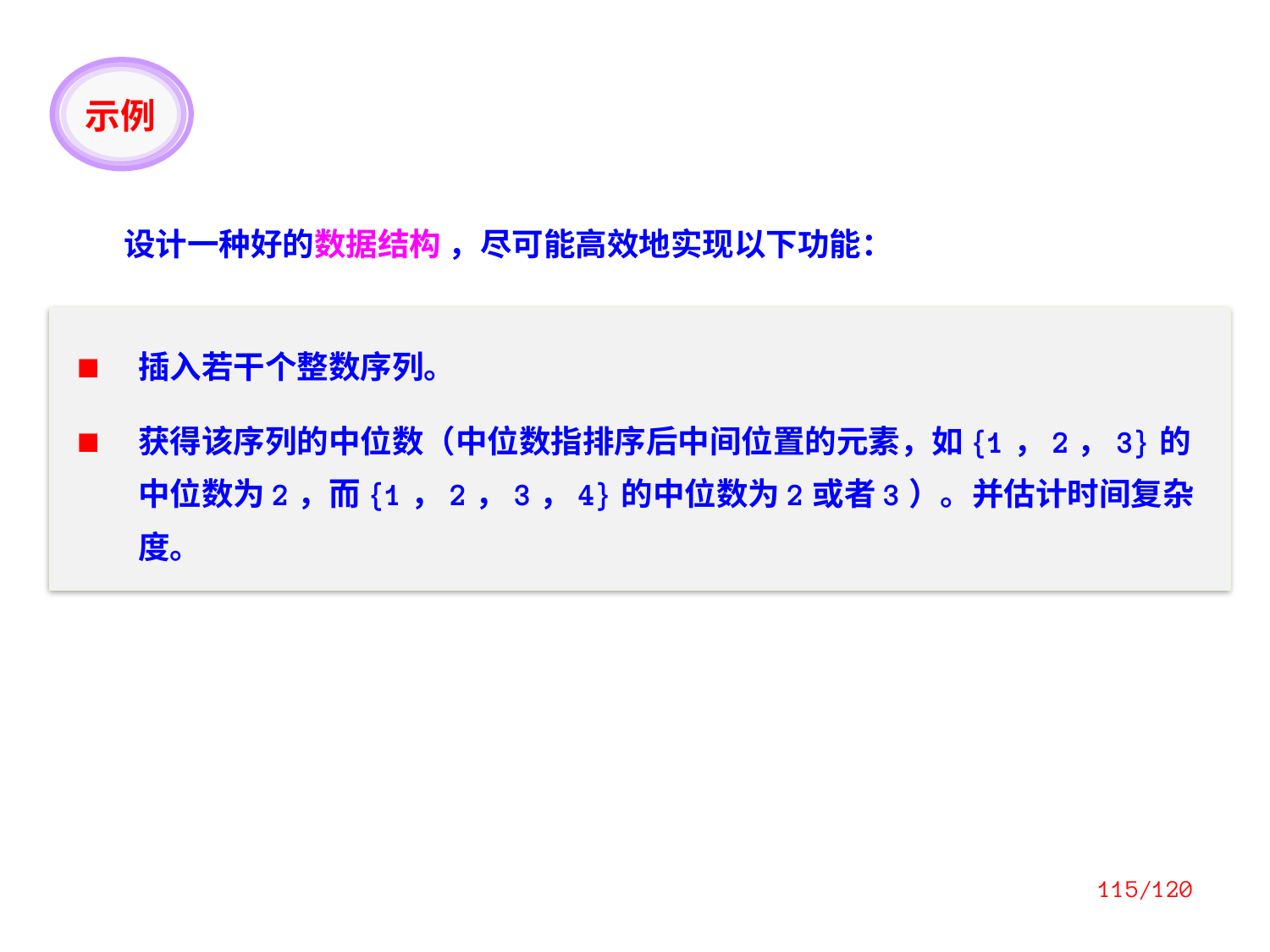

示例
  设计一种好的数据结构 ，尽可能高效地实现以下功能：
插入若干个整数序列。
获得该序列的中位数（中位数指排序后中间位置的元素，如{1，2，3}的中位数为2，而{1，2，3，4}的中位数为2或者3）。并估计时间复杂度。
115/120